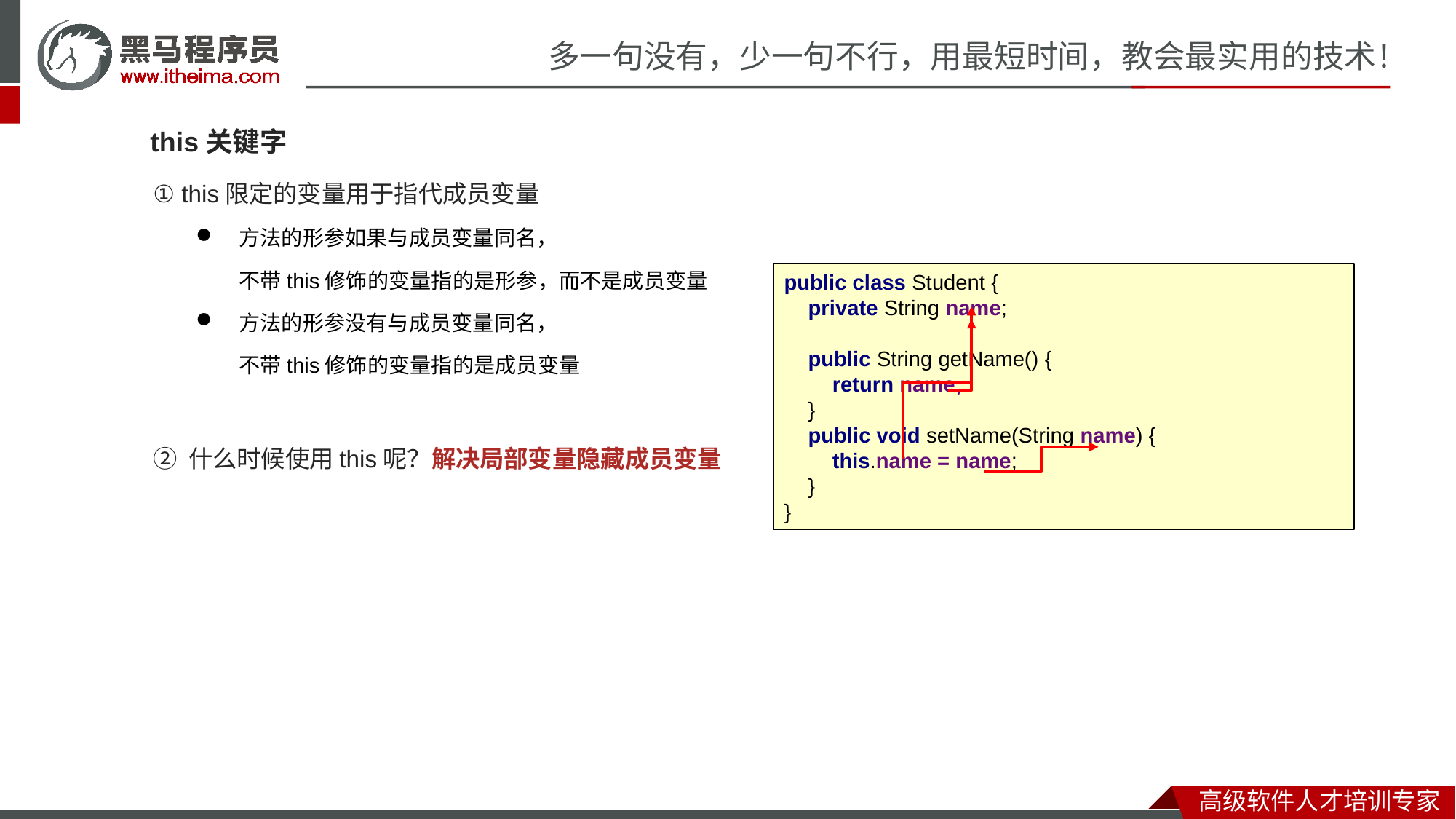

this关键字
① this限定的变量用于指代成员变量
方法的形参如果与成员变量同名，
        不带this修饰的变量指的是形参，而不是成员变量
方法的形参没有与成员变量同名，
        不带this修饰的变量指的是成员变量

② 什么时候使用this呢？解决局部变量隐藏成员变量
public class Student {
    private String name;
    public String getName() {
        return name;
    }
    public void setName(String name) {
        this.name = name;
    }
}